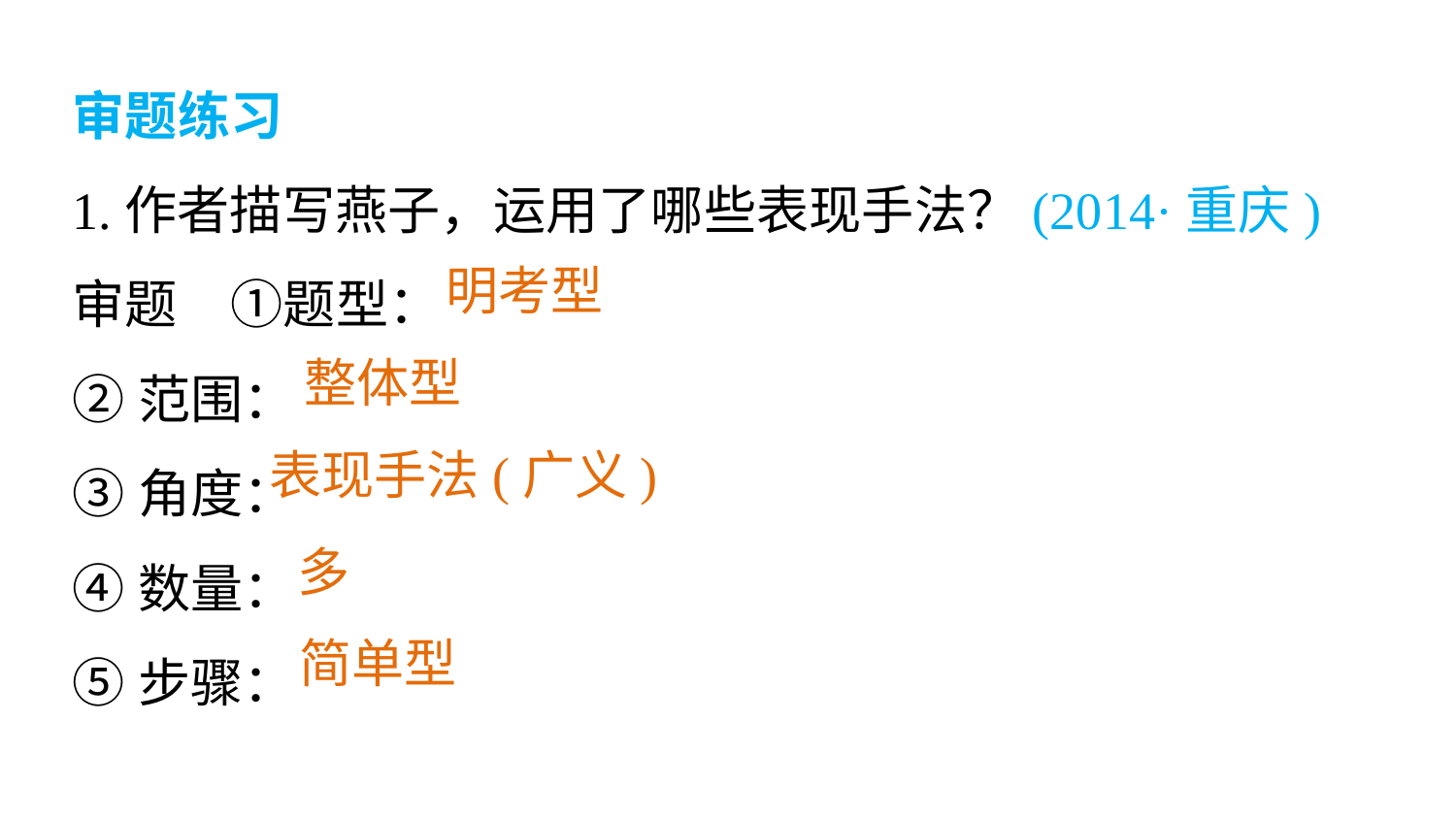

审题练习
1.作者描写燕子，运用了哪些表现手法？(2014·重庆)
审题　①题型：
②范围：
③角度：
④数量：
⑤步骤：
明考型
整体型
表现手法(广义)
多
简单型